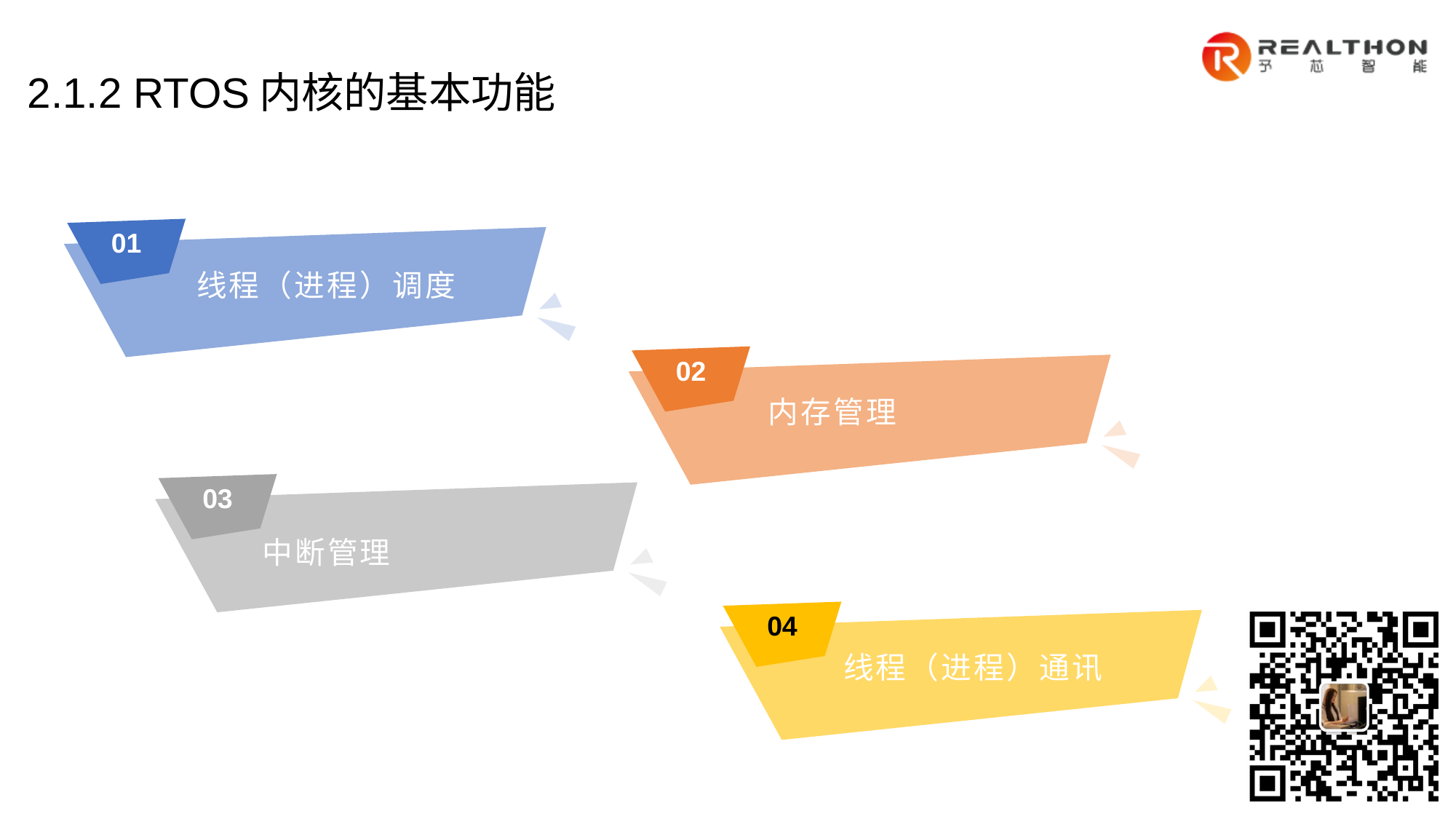

2.1.2 RTOS内核的基本功能

01

线程（进程）调度

02

 内存管理

03

中断管理

04

线程（进程）通讯